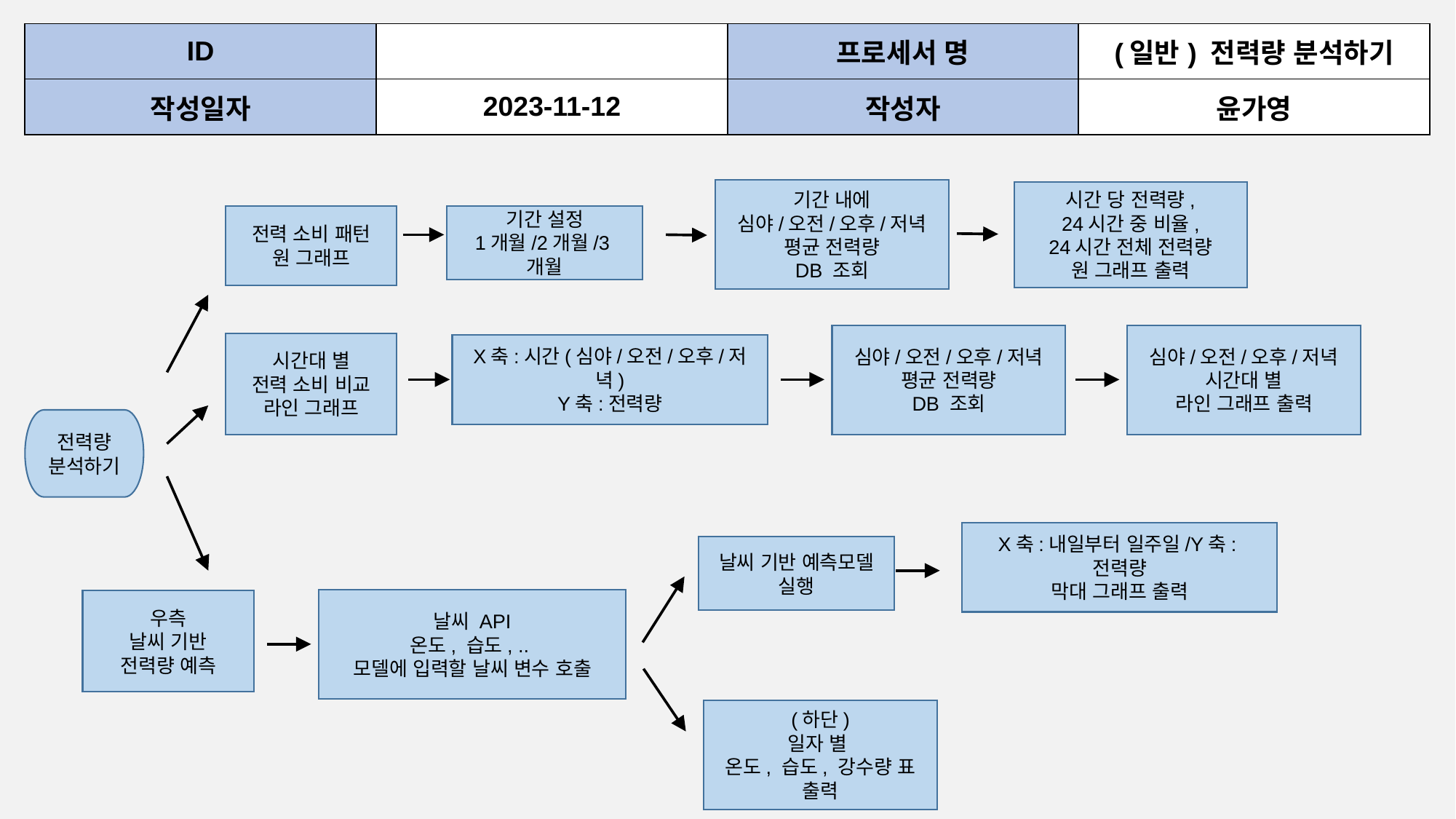

| ID |  | 프로세서 명 | (일반) 전력량 분석하기 |
| --- | --- | --- | --- |
| 작성일자 | 2023-11-12 | 작성자 | 윤가영 |
기간 내에
심야/오전/오후/저녁
평균 전력량
DB 조회
시간 당 전력량,
24시간 중 비율,
24시간 전체 전력량
원 그래프 출력
전력 소비 패턴
원 그래프
기간 설정
1개월/2개월/3개월
심야/오전/오후/저녁
평균 전력량
DB 조회
심야/오전/오후/저녁
시간대 별
라인 그래프 출력
시간대 별
전력 소비 비교
라인 그래프
X축:시간(심야/오전/오후/저녁)
Y축:전력량
전력량
분석하기
X축:내일부터 일주일/Y축:전력량
막대 그래프 출력
날씨 기반 예측모델 실행
날씨 API
온도, 습도, ..
모델에 입력할 날씨 변수 호출
우측
날씨 기반
전력량 예측
(하단)
일자 별
온도, 습도, 강수량 표 출력